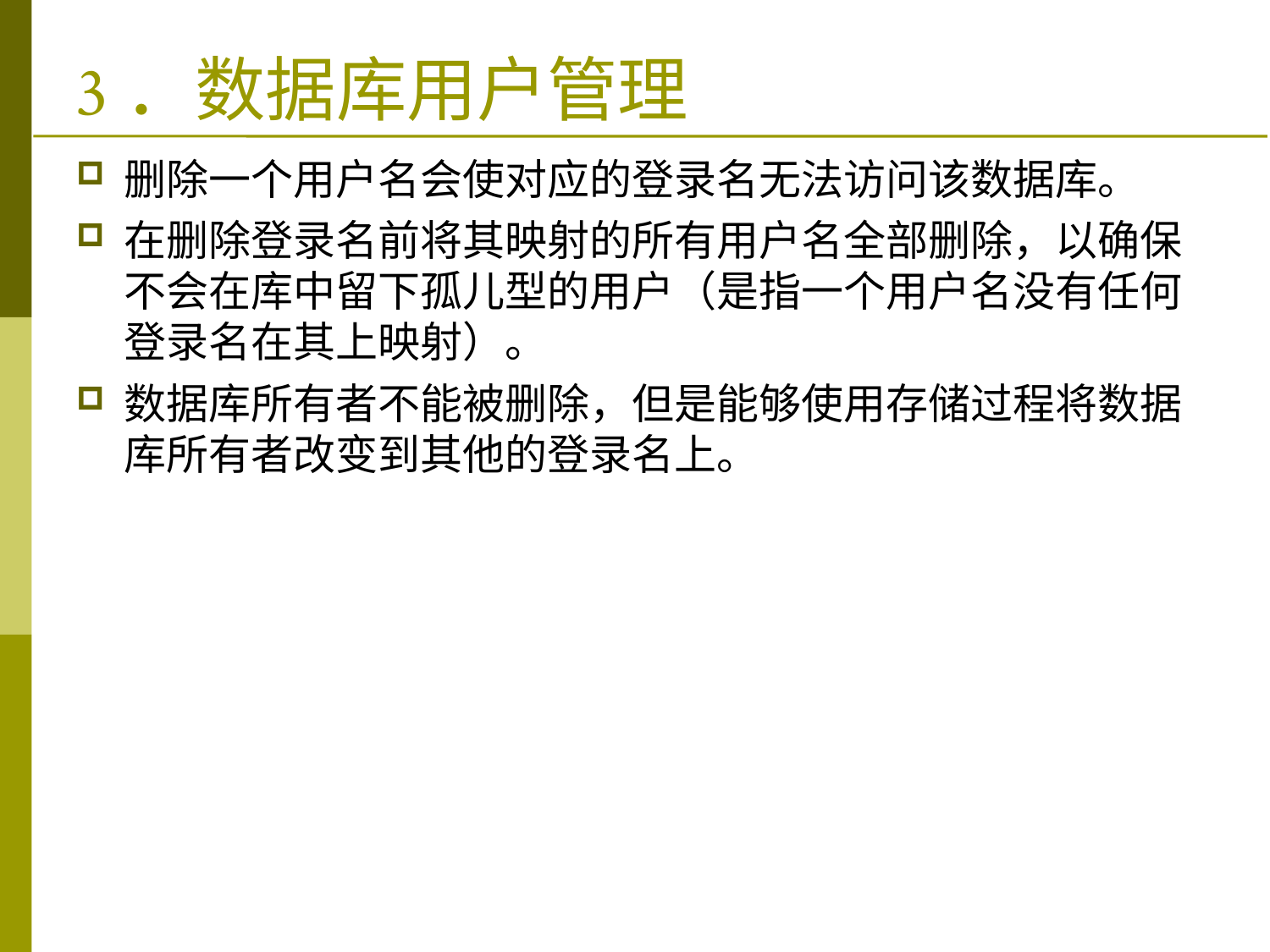

# 3．数据库用户管理
删除一个用户名会使对应的登录名无法访问该数据库。
在删除登录名前将其映射的所有用户名全部删除，以确保不会在库中留下孤儿型的用户（是指一个用户名没有任何登录名在其上映射）。
数据库所有者不能被删除，但是能够使用存储过程将数据库所有者改变到其他的登录名上。